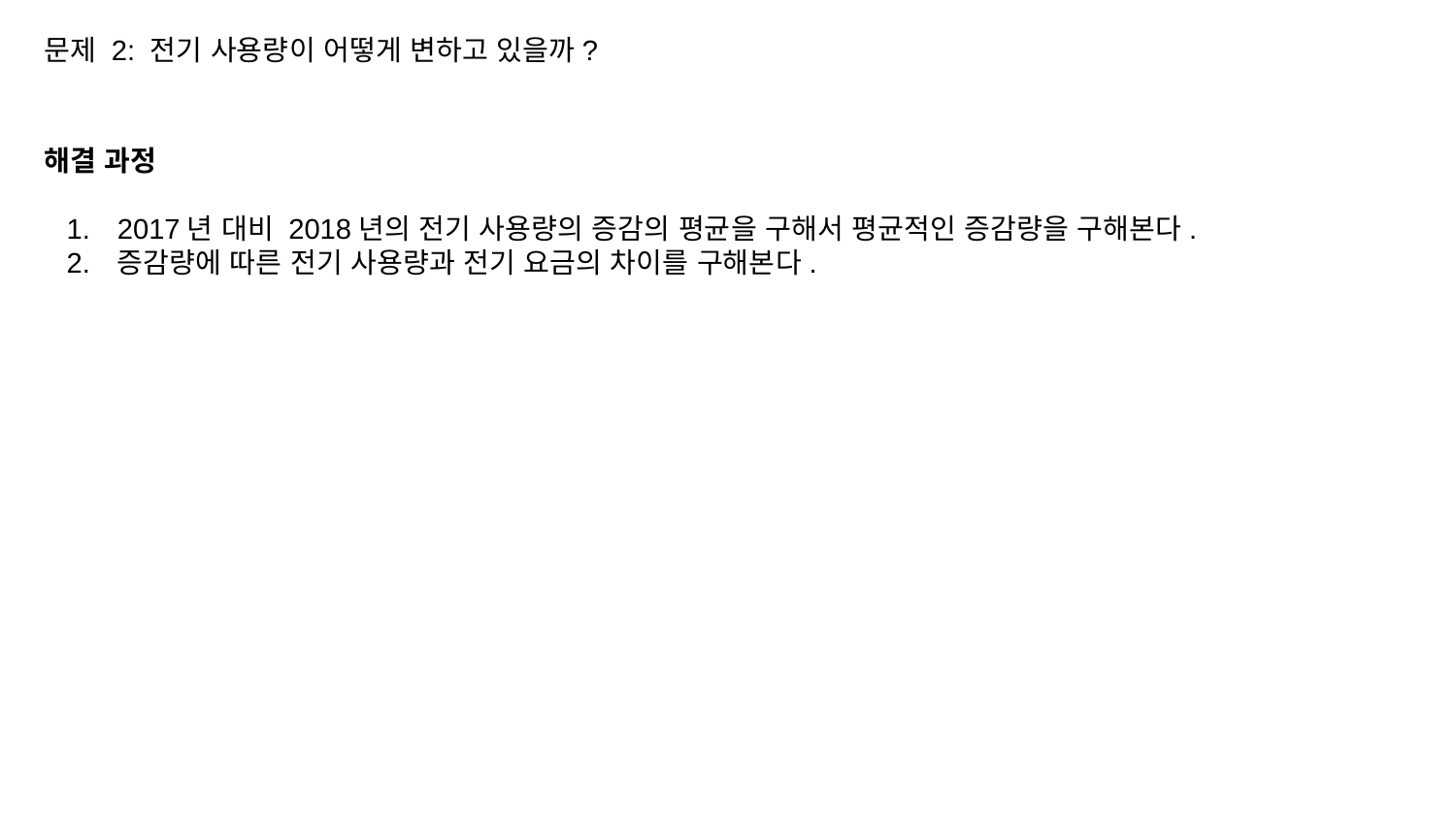

문제 2: 전기 사용량이 어떻게 변하고 있을까?
해결 과정

2017년 대비 2018년의 전기 사용량의 증감의 평균을 구해서 평균적인 증감량을 구해본다.
증감량에 따른 전기 사용량과 전기 요금의 차이를 구해본다.